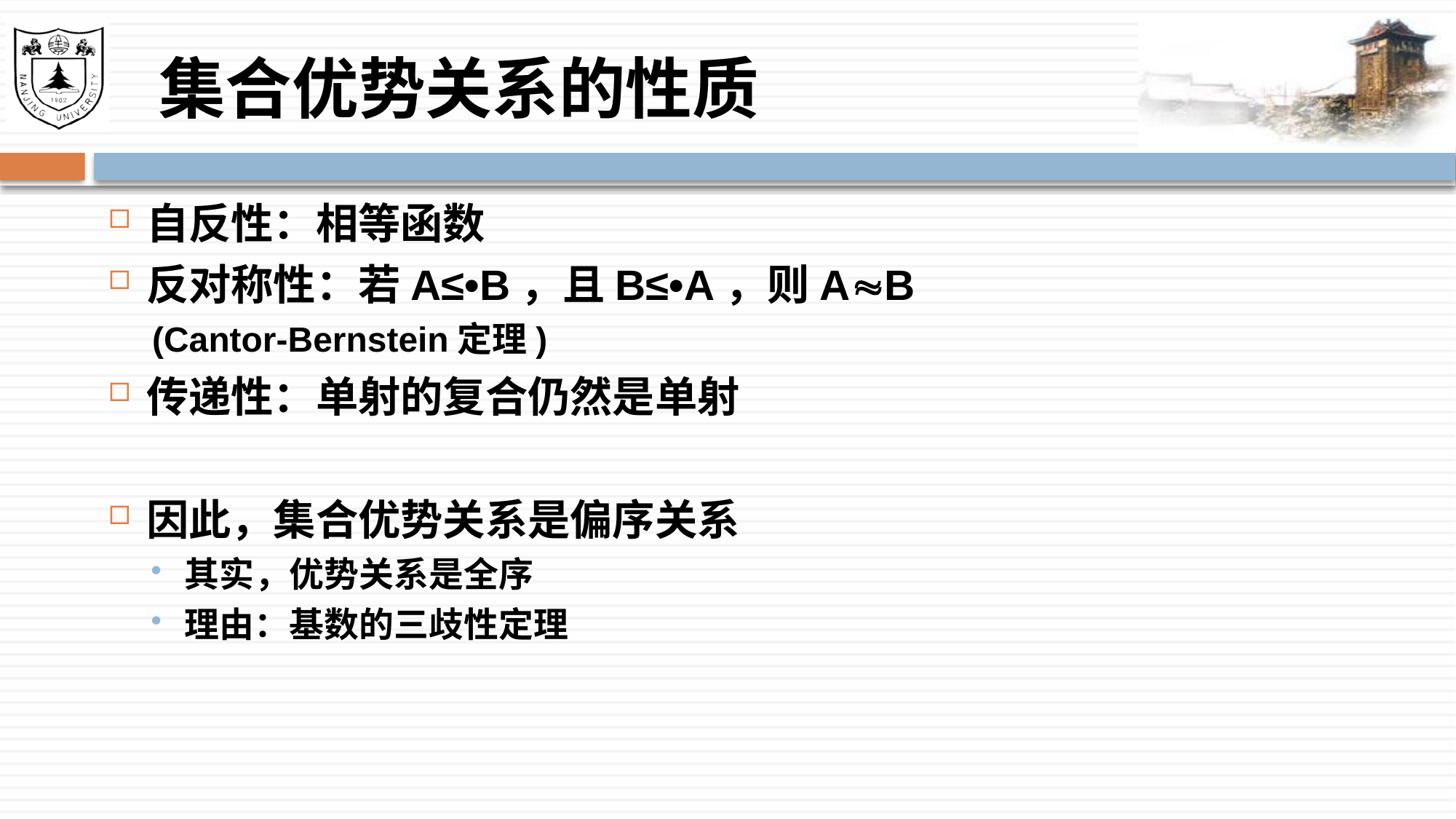

# 集合优势关系的性质
自反性：相等函数
反对称性：若A≤•B，且B≤•A，则A≈B
(Cantor-Bernstein定理)
传递性：单射的复合仍然是单射

因此，集合优势关系是偏序关系
其实，优势关系是全序
理由：基数的三歧性定理